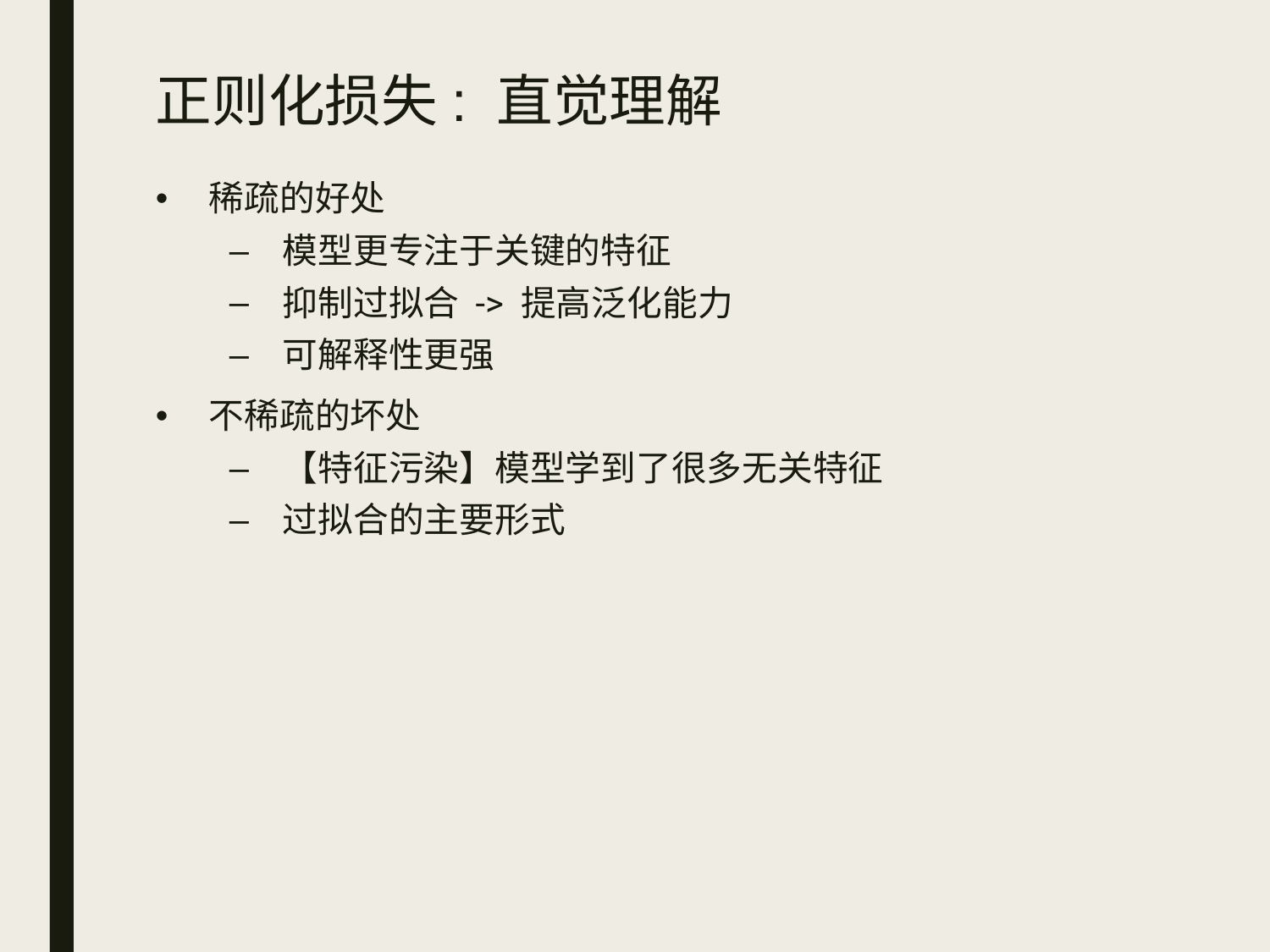

# 正则化损失: 直觉理解
稀疏的好处
模型更专注于关键的特征
抑制过拟合 -> 提高泛化能力
可解释性更强
不稀疏的坏处
【特征污染】模型学到了很多无关特征
过拟合的主要形式